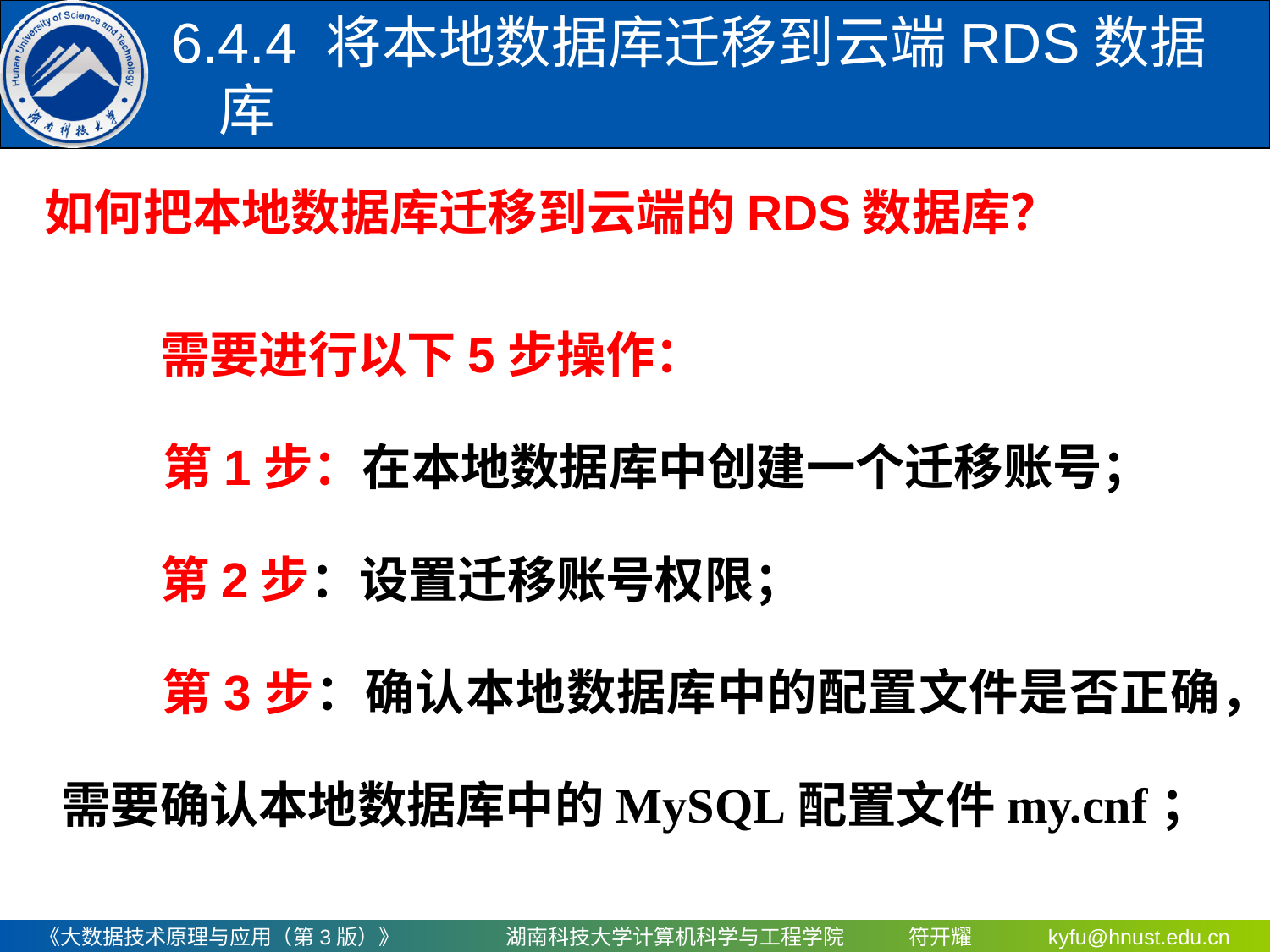

6.4.4 将本地数据库迁移到云端RDS数据库
如何把本地数据库迁移到云端的RDS数据库？
　　需要进行以下5步操作：
        第1步：在本地数据库中创建一个迁移账号；
　　第2步：设置迁移账号权限；
　　第3步：确认本地数据库中的配置文件是否正确，需要确认本地数据库中的MySQL配置文件my.cnf；